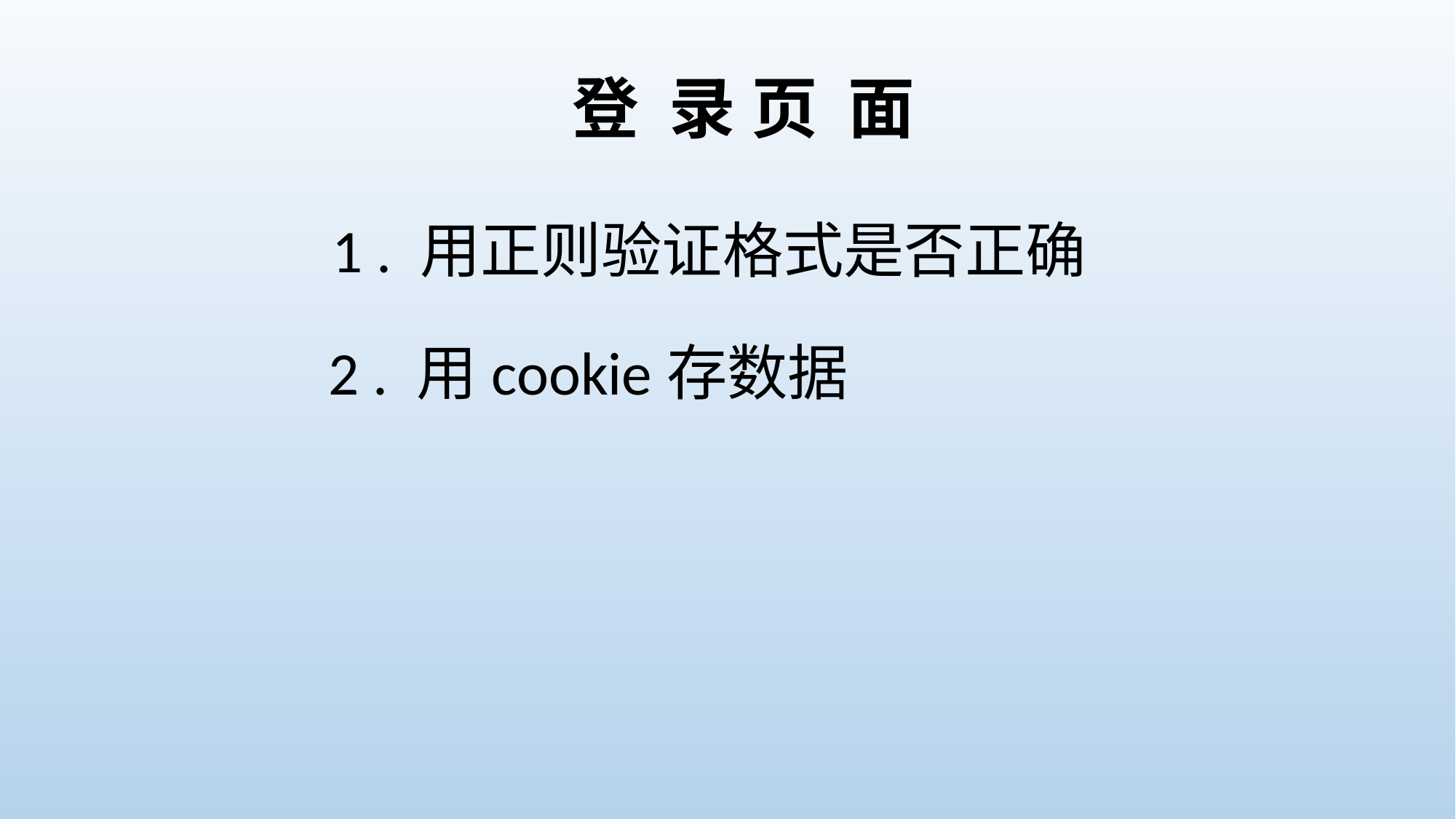

# 登  录 页  面
1 . 用正则验证格式是否正确
2 . 用cookie存数据